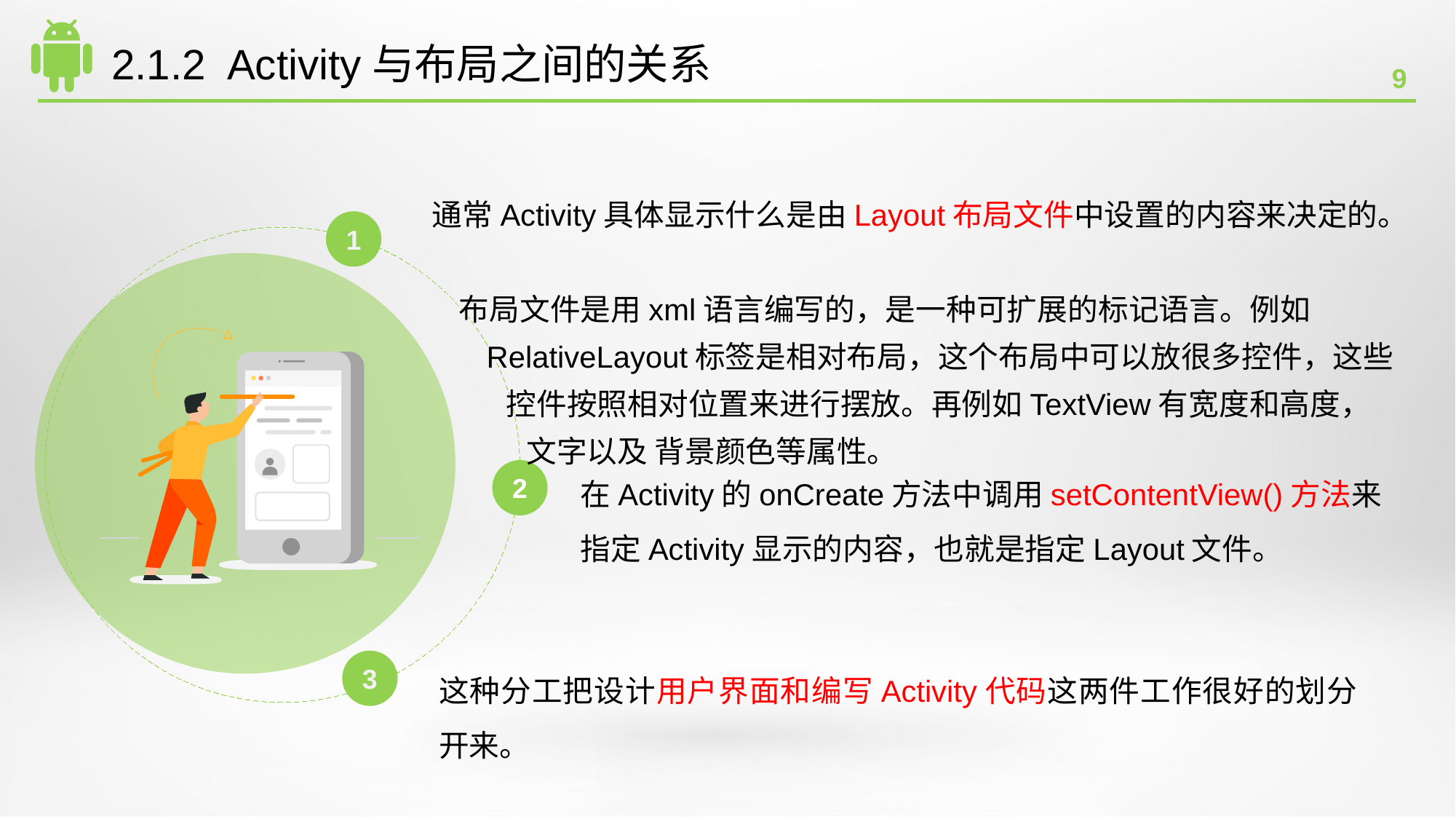

# 2.1.2  Activity与布局之间的关系
通常Activity具体显示什么是由Layout布局文件中设置的内容来决定的。
    布局文件是用xml语言编写的，是一种可扩展的标记语言。例如
       RelativeLayout标签是相对布局，这个布局中可以放很多控件，这些
           控件按照相对位置来进行摆放。再例如TextView有宽度和高度，
              文字以及 背景颜色等属性。
1

在Activity的onCreate方法中调用setContentView()方法来指定Activity显示的内容，也就是指定Layout文件。
2
这种分工把设计用户界面和编写Activity代码这两件工作很好的划分开来。
3